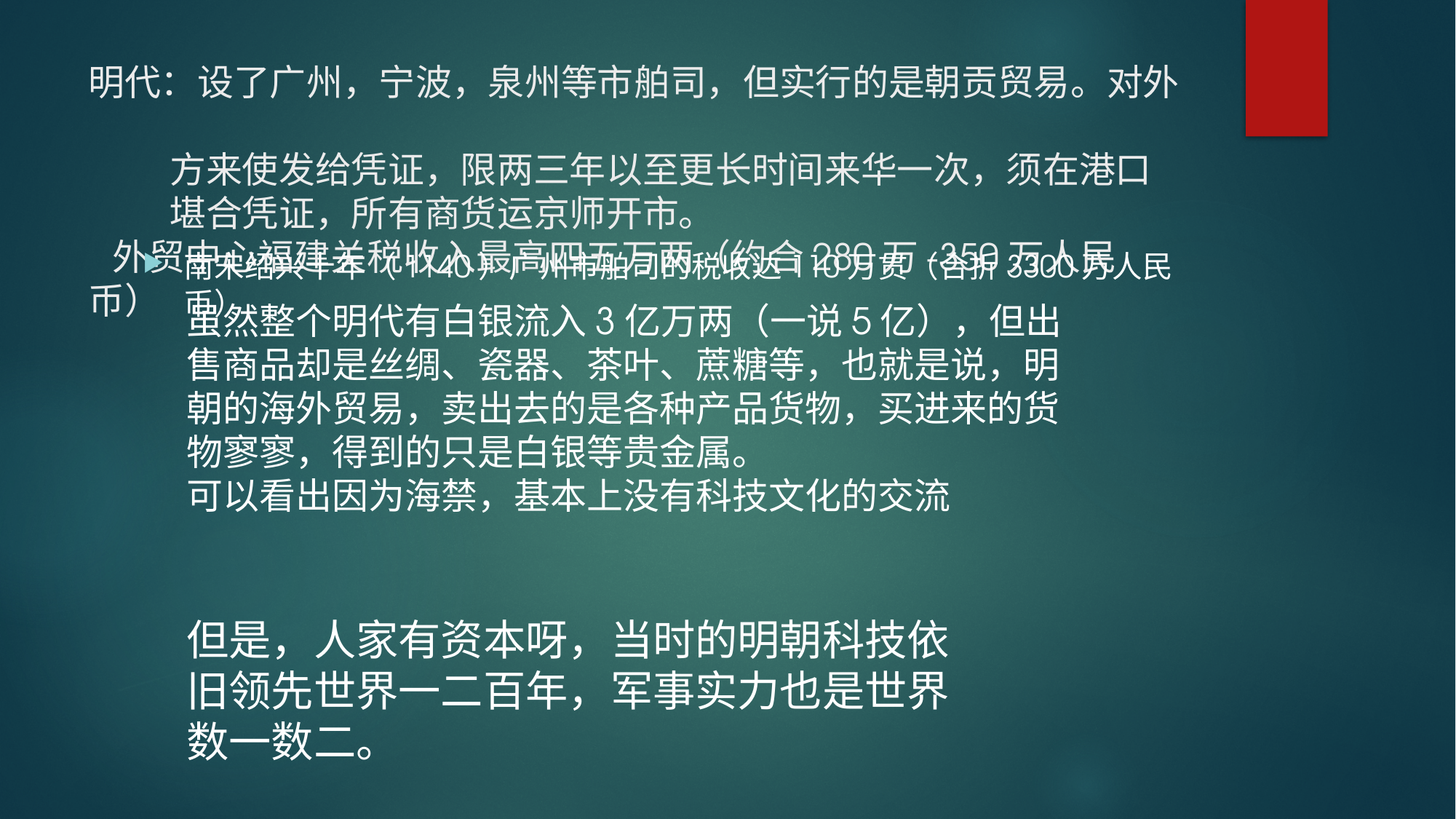

# 明代：设了广州，宁波，泉州等市舶司，但实行的是朝贡贸易。对外 方来使发给凭证，限两三年以至更长时间来华一次，须在港口 堪合凭证，所有商货运京师开市。 外贸中心福建关税收入最高四五万两（约合280万-350万人民币）
南宋绍兴十年（1140）广州市舶司的税收达110万贯（合折3300万人民币）
虽然整个明代有白银流入3亿万两（一说5亿），但出售商品却是丝绸、瓷器、茶叶、蔗糖等，也就是说，明朝的海外贸易，卖出去的是各种产品货物，买进来的货物寥寥，得到的只是白银等贵金属。
可以看出因为海禁，基本上没有科技文化的交流
但是，人家有资本呀，当时的明朝科技依旧领先世界一二百年，军事实力也是世界数一数二。